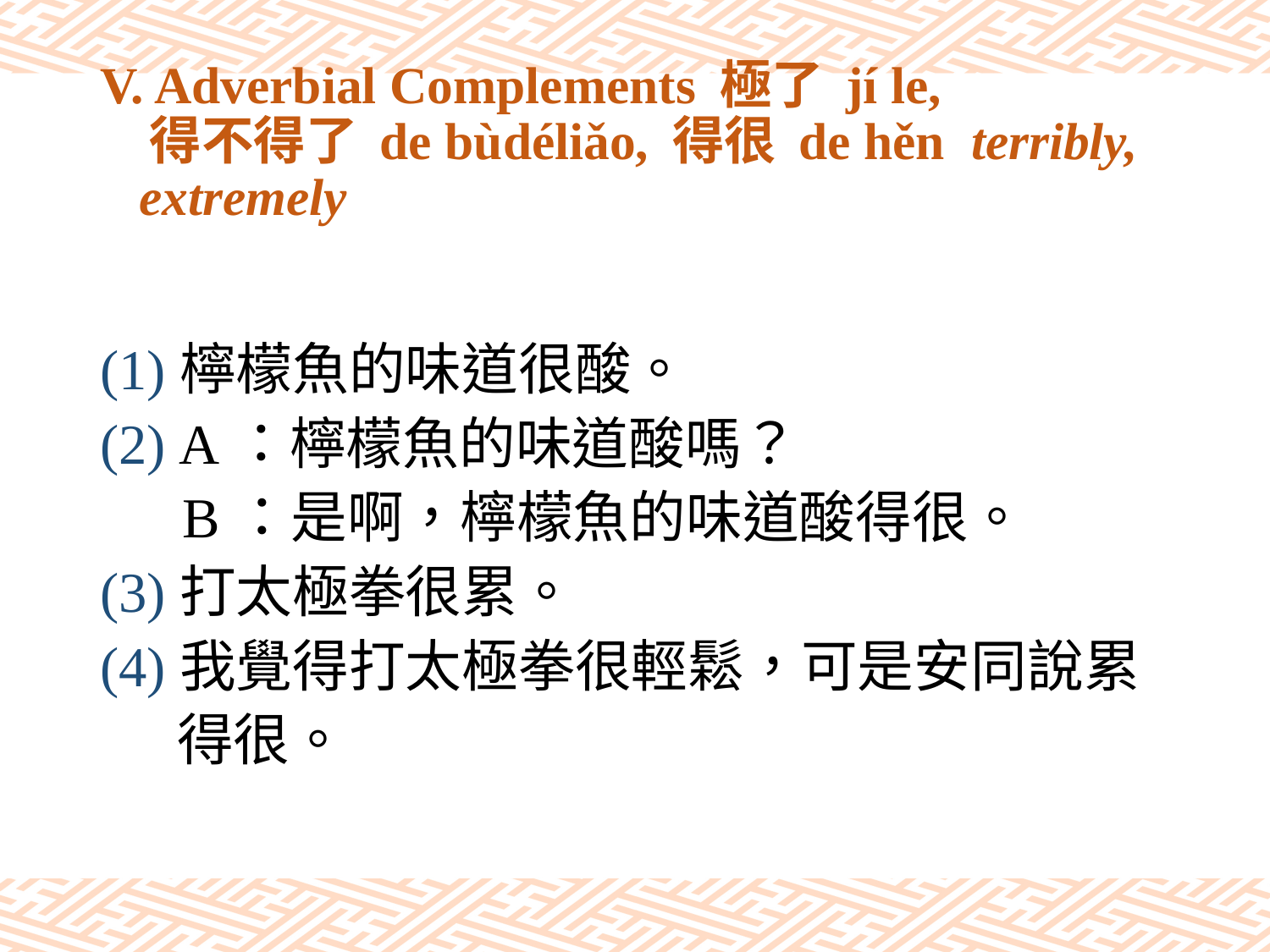

# V. Adverbial Complements 極了 jí le, 得不得了 de bùdéliǎo, 得很 de hěn  terribly, extremely

(1)檸檬魚的味道很酸。
(2) A：檸檬魚的味道酸嗎？
　 B：是啊，檸檬魚的味道酸得很。
(3)打太極拳很累。
(4)我覺得打太極拳很輕鬆，可是安同說累
     得很。